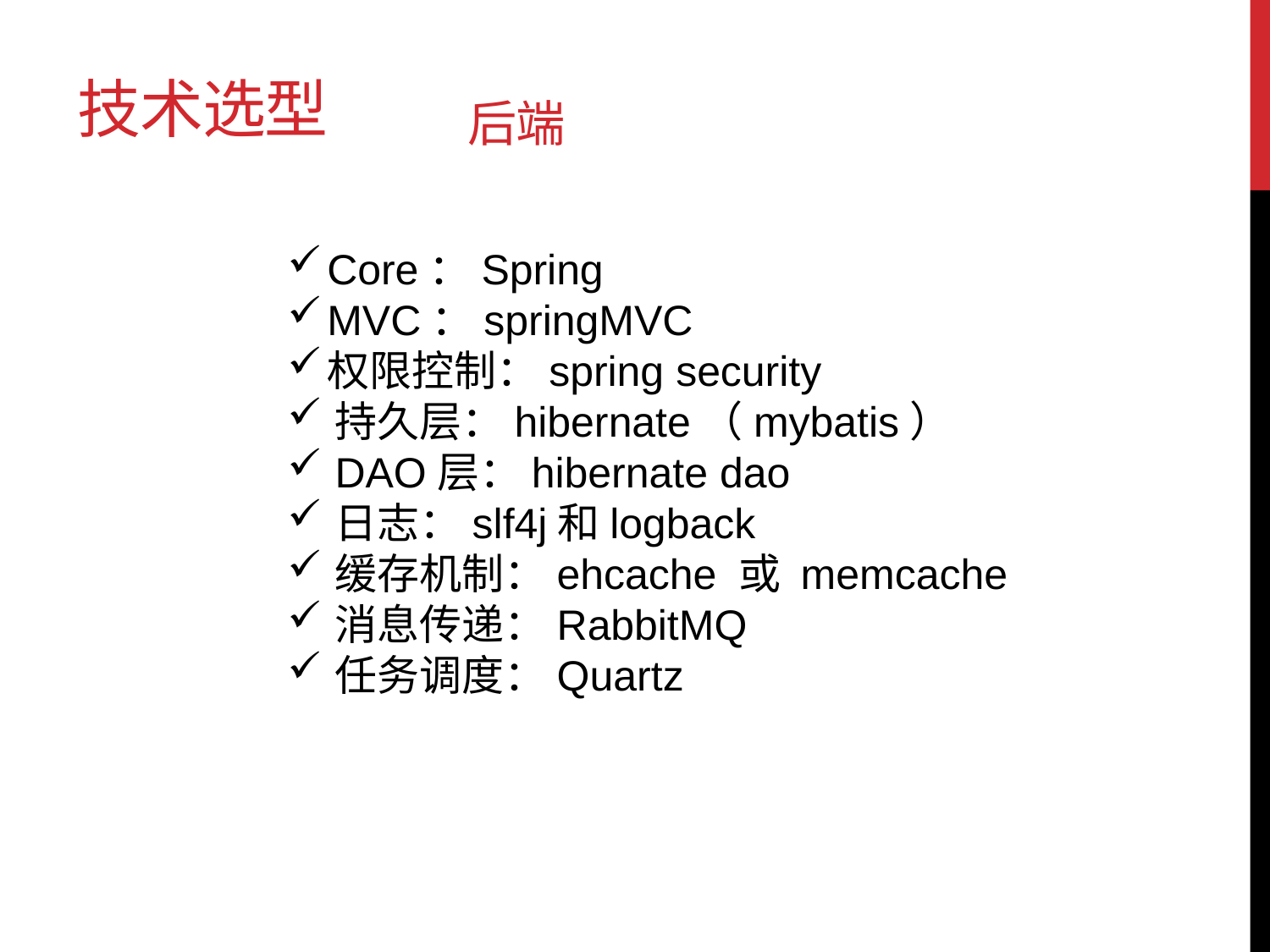

# 技术选型
后端
Core：Spring
MVC：springMVC
权限控制：spring security
持久层：hibernate（mybatis）
DAO层：hibernate dao
日志：slf4j和logback
缓存机制：ehcache 或 memcache
消息传递：RabbitMQ
任务调度：Quartz